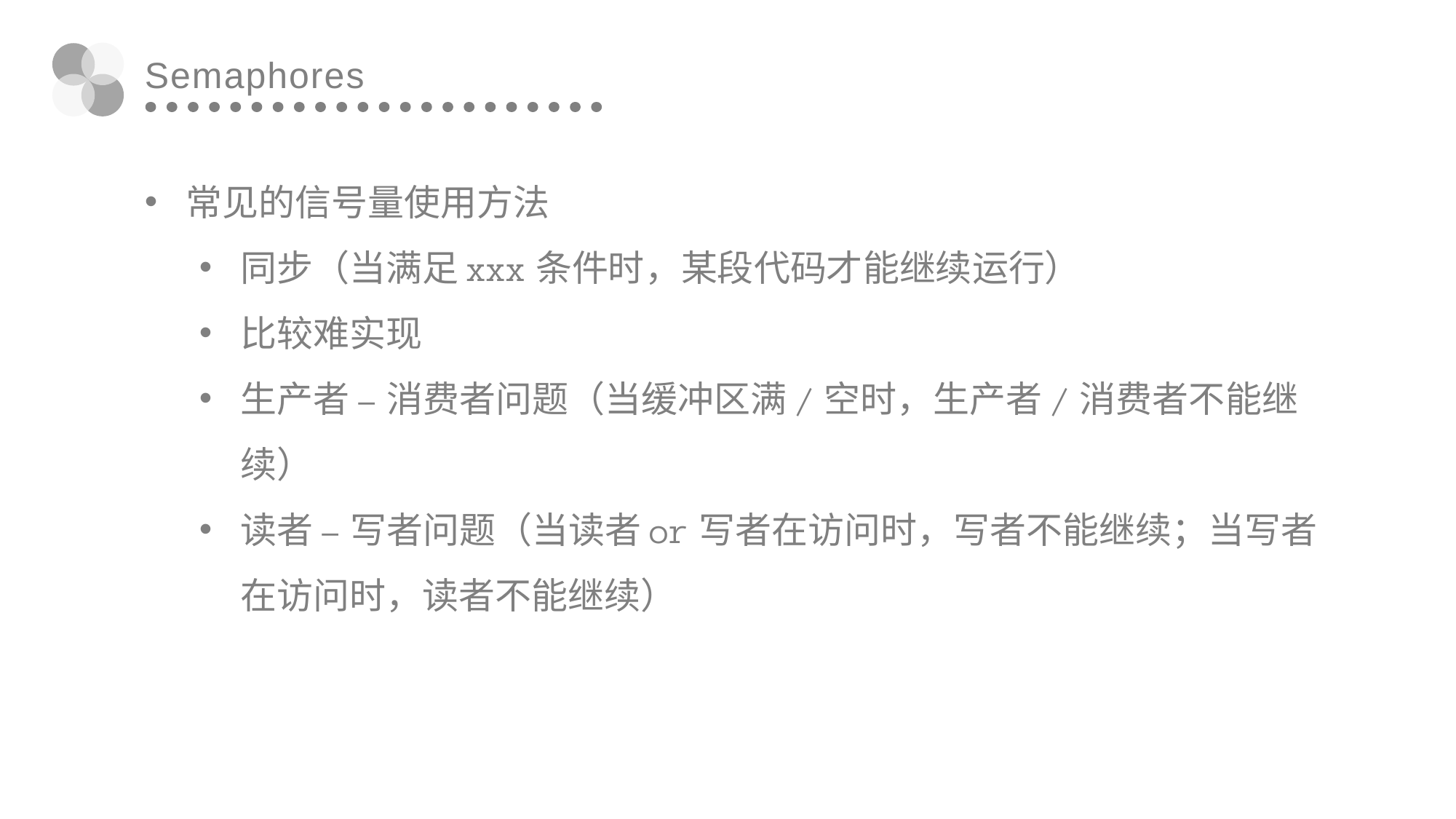

Semaphores
常见的信号量使用方法
同步（当满足xxx条件时，某段代码才能继续运行）
比较难实现
生产者-消费者问题（当缓冲区满/空时，生产者/消费者不能继续）
读者-写者问题（当读者or写者在访问时，写者不能继续；当写者在访问时，读者不能继续）